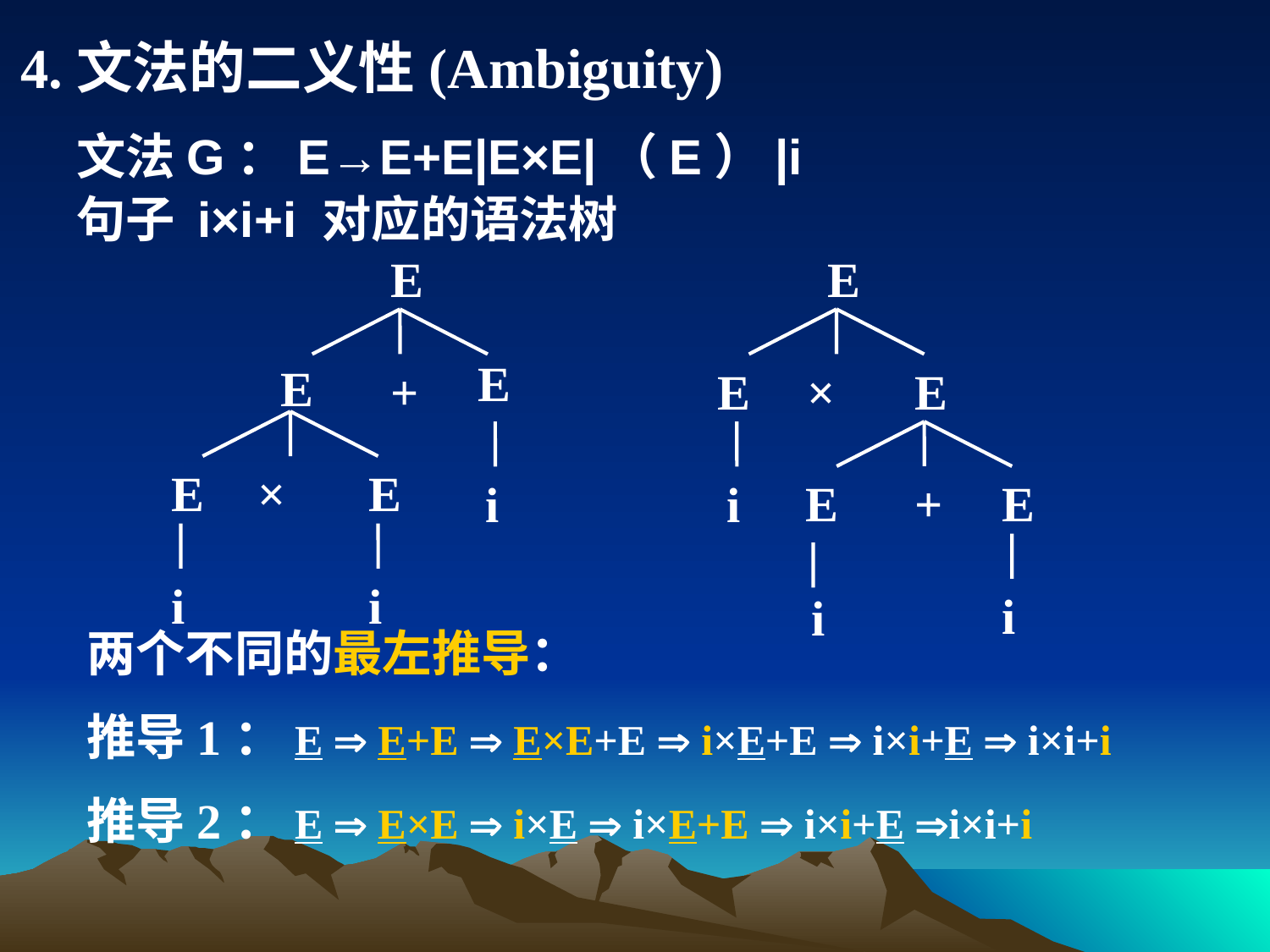

4.文法的二义性(Ambiguity)
文法G：E→E+E|E×E|（E）|i
句子 i×i+i 对应的语法树
E
E

E
E
+
E
×
E

E
×
E
E
+
E
i
i

i
i
i
i
两个不同的最左推导：
推导1：E ⇒ E+E ⇒ E×E+E ⇒ i×E+E ⇒ i×i+E ⇒ i×i+i
推导2：E ⇒ E×E ⇒ i×E ⇒ i×E+E ⇒ i×i+E ⇒i×i+i